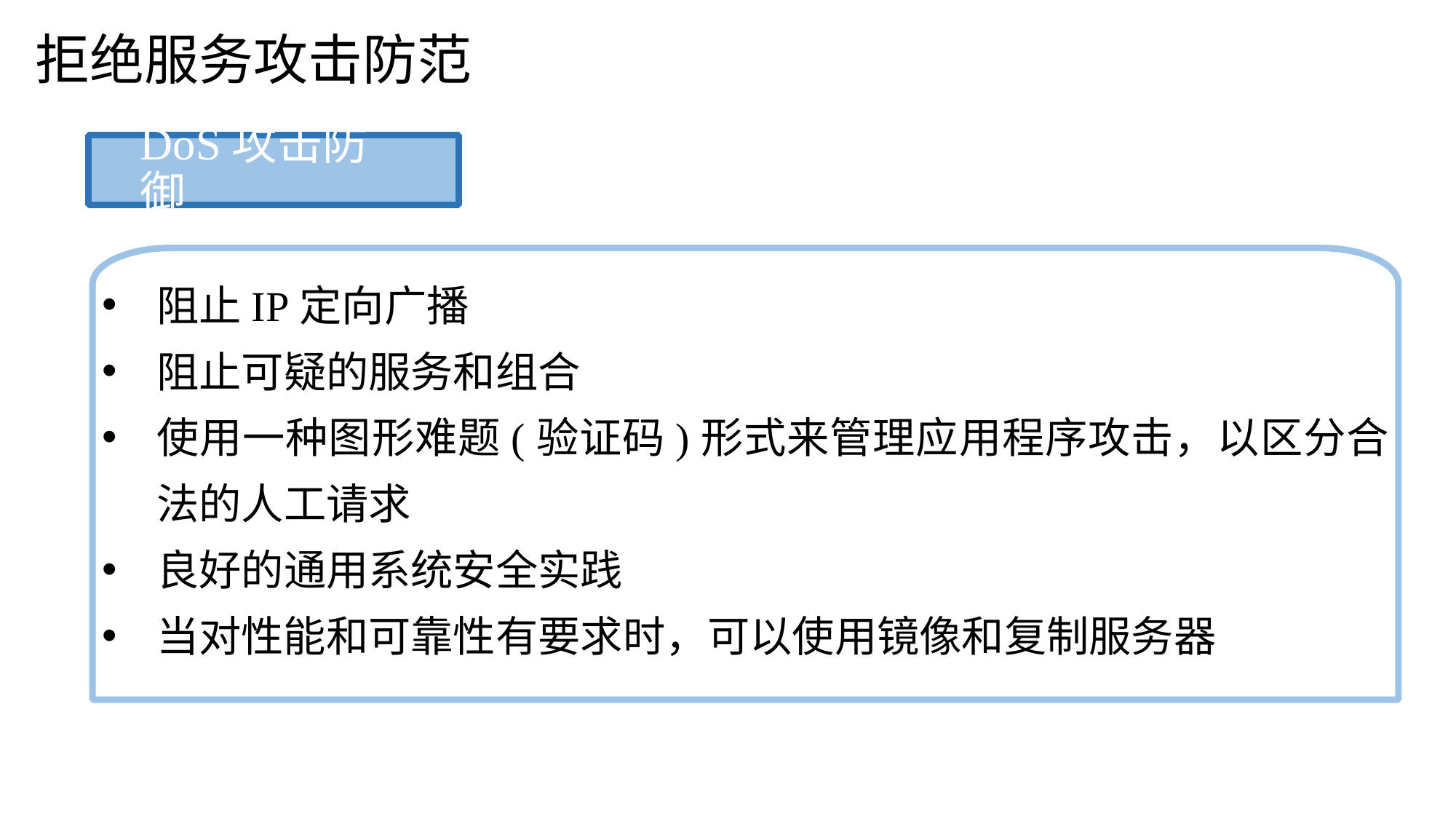

拒绝服务攻击防范
DoS攻击防御
阻止IP定向广播
阻止可疑的服务和组合
使用一种图形难题(验证码)形式来管理应用程序攻击，以区分合法的人工请求
良好的通用系统安全实践
当对性能和可靠性有要求时，可以使用镜像和复制服务器